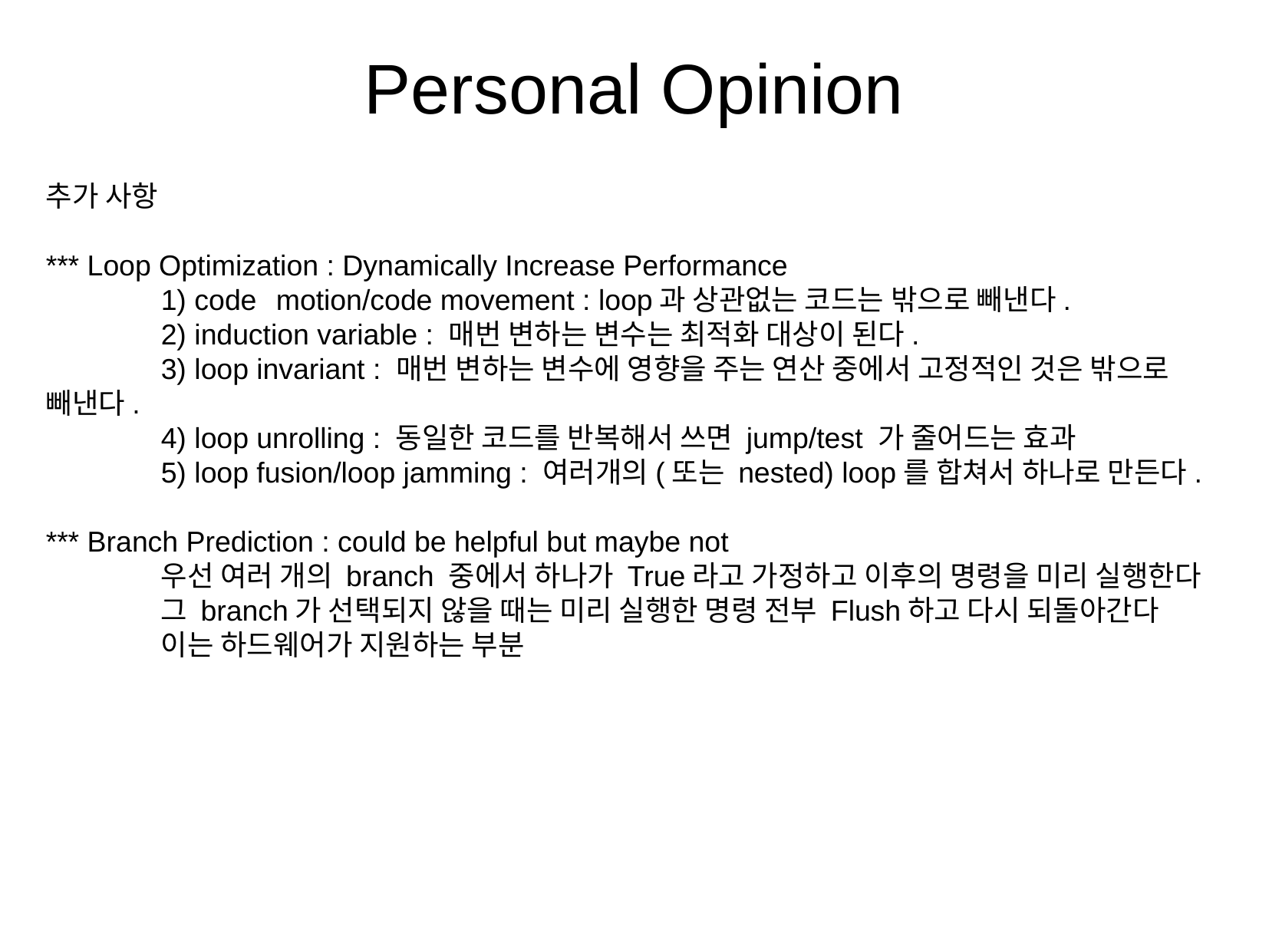

Personal Opinion
추가 사항

*** Loop Optimization : Dynamically Increase Performance
	1) code	motion/code movement : loop과 상관없는 코드는 밖으로 빼낸다.
	2) induction variable : 매번 변하는 변수는 최적화 대상이 된다.
	3) loop invariant : 매번 변하는 변수에 영향을 주는 연산 중에서 고정적인 것은 밖으로 빼낸다.
	4) loop unrolling : 동일한 코드를 반복해서 쓰면 jump/test 가 줄어드는 효과
	5) loop fusion/loop jamming : 여러개의(또는 nested) loop를 합쳐서 하나로 만든다.

*** Branch Prediction : could be helpful but maybe not
	우선 여러 개의 branch 중에서 하나가 True라고 가정하고 이후의 명령을 미리 실행한다
	그 branch가 선택되지 않을 때는 미리 실행한 명령 전부 Flush하고 다시 되돌아간다
	이는 하드웨어가 지원하는 부분